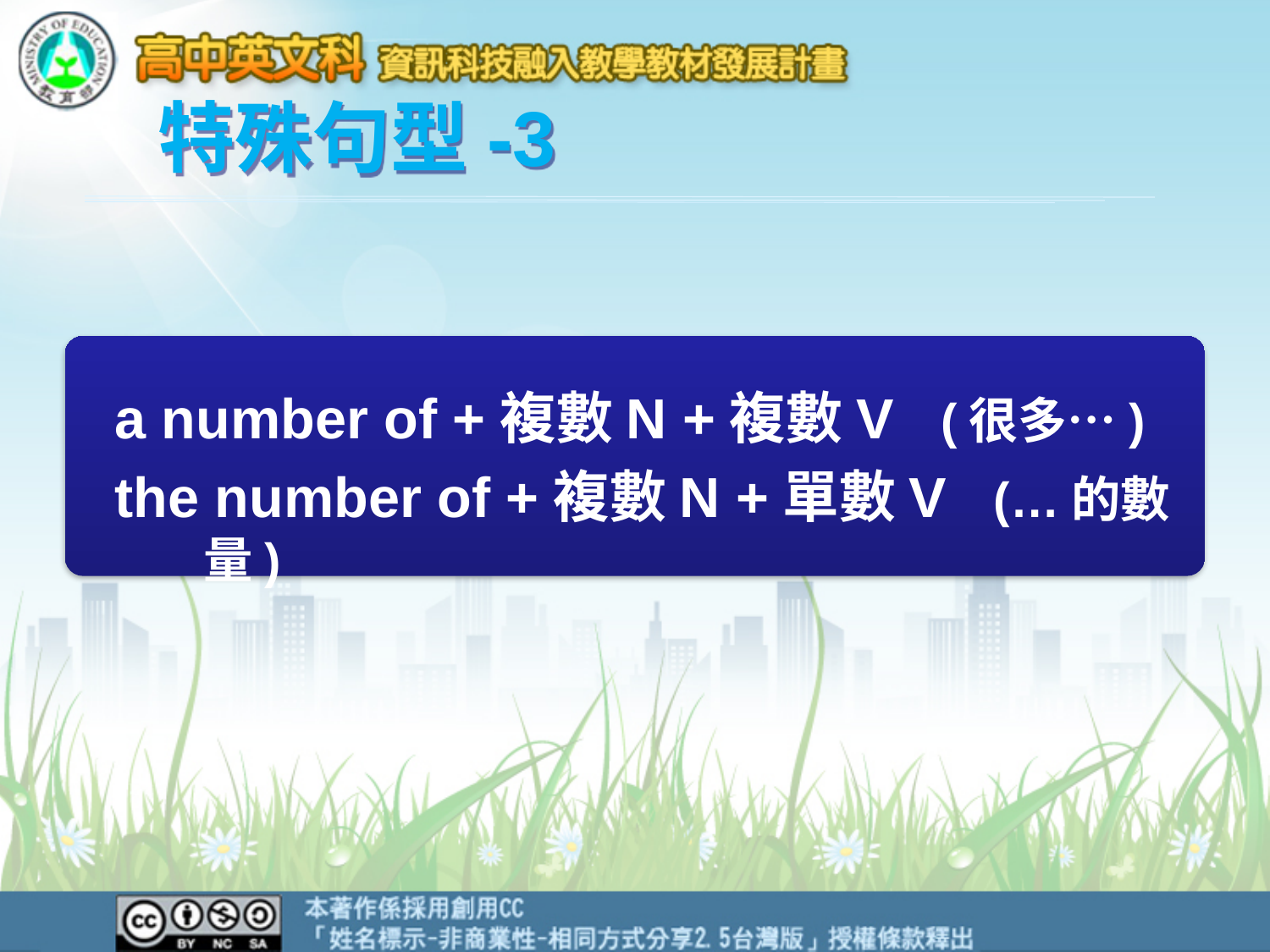

特殊句型-3

   a number of +複數N +複數V   (很多…)
   the number of +複數N +單數V   (…的數量)